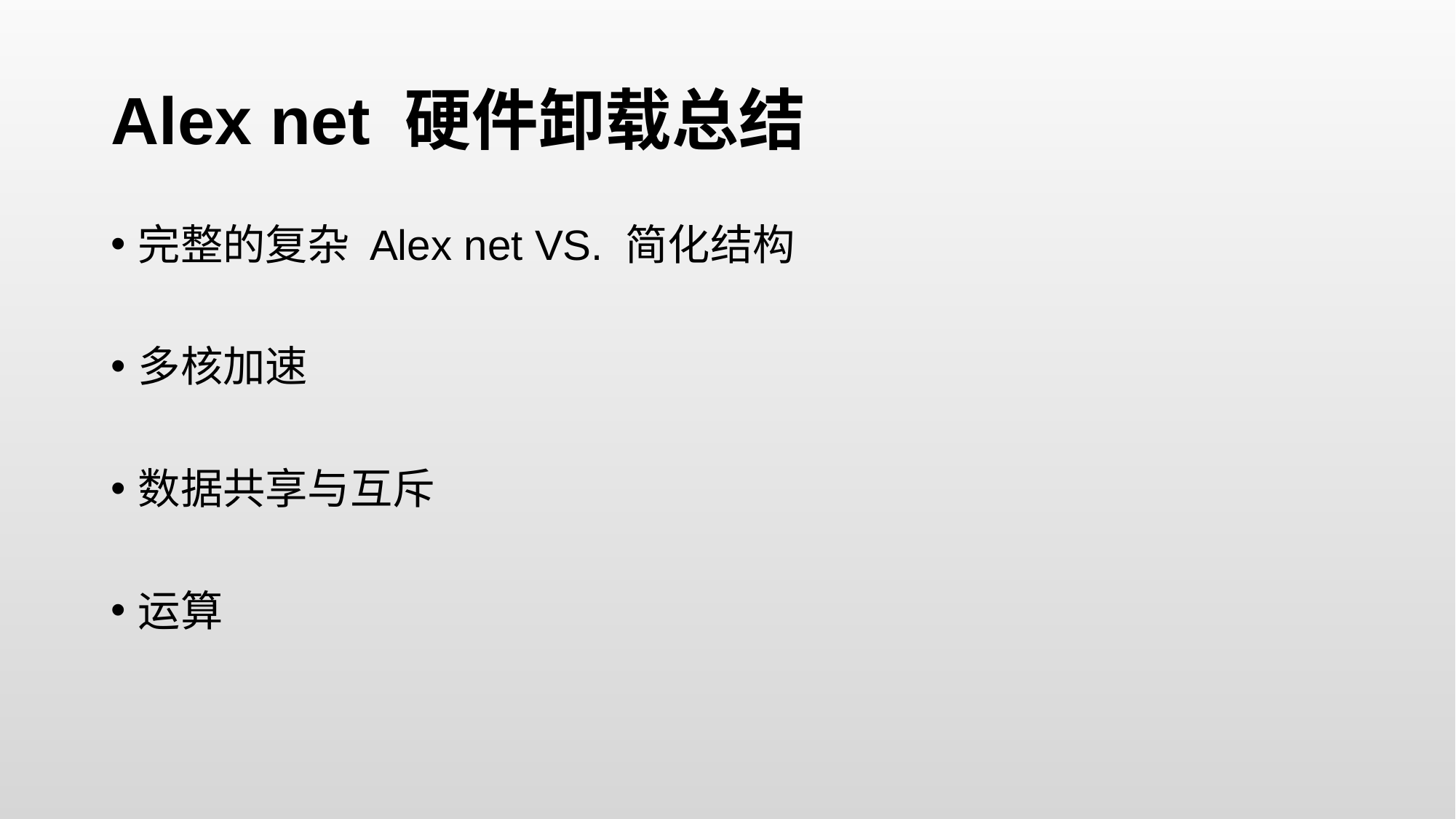

# Alex net 硬件卸载总结
完整的复杂 Alex net VS. 简化结构

多核加速

数据共享与互斥

运算